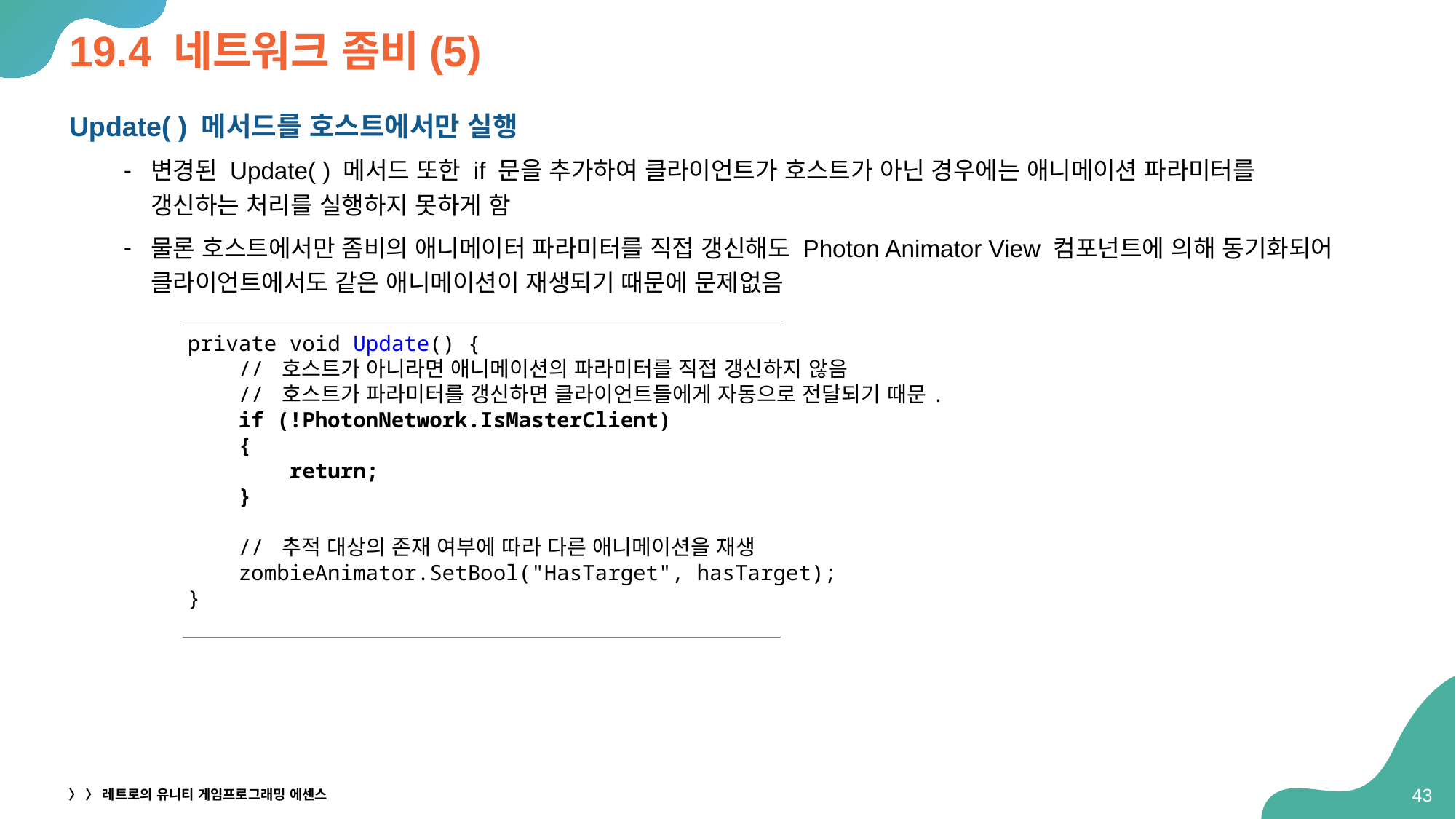

# 19.4 네트워크 좀비(5)
Update( ) 메서드를 호스트에서만 실행
변경된 Update( ) 메서드 또한 if 문을 추가하여 클라이언트가 호스트가 아닌 경우에는 애니메이션 파라미터를
갱신하는 처리를 실행하지 못하게 함
물론 호스트에서만 좀비의 애니메이터 파라미터를 직접 갱신해도 Photon Animator View 컴포넌트에 의해 동기화되어 클라이언트에서도 같은 애니메이션이 재생되기 때문에 문제없음
 private void Update() {
     // 호스트가 아니라면 애니메이션의 파라미터를 직접 갱신하지 않음
     // 호스트가 파라미터를 갱신하면 클라이언트들에게 자동으로 전달되기 때문.
     if (!PhotonNetwork.IsMasterClient)
     {
         return;
     }

     // 추적 대상의 존재 여부에 따라 다른 애니메이션을 재생
     zombieAnimator.SetBool("HasTarget", hasTarget);
 }
43